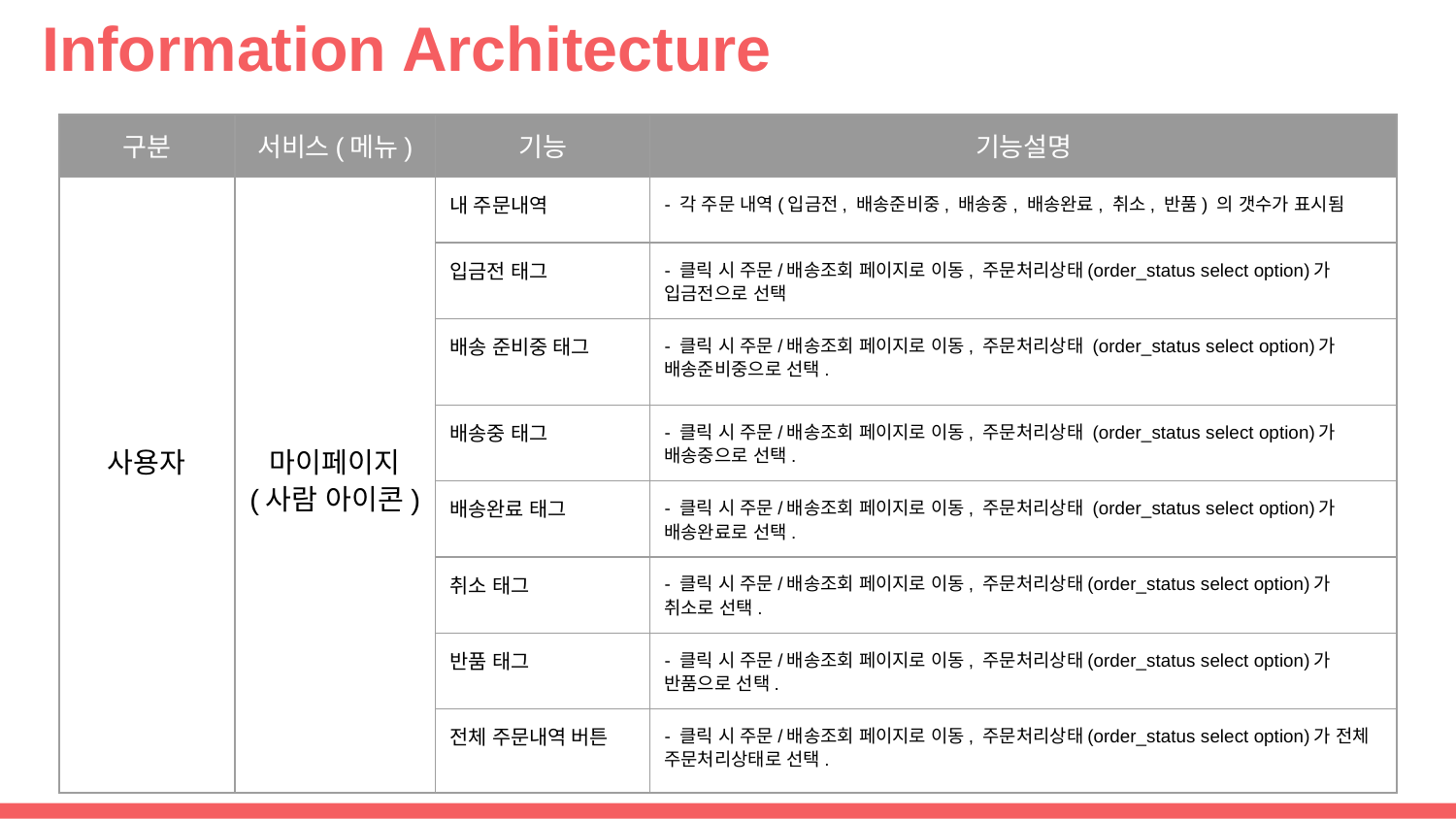

# Information Architecture
| 구분 | 서비스(메뉴) | 기능 | 기능설명 |
| --- | --- | --- | --- |
| 사용자 | 마이페이지 (사람 아이콘) | 내 주문내역 | - 각 주문 내역(입금전, 배송준비중, 배송중, 배송완료, 취소, 반품) 의 갯수가 표시됨 |
|  |  | 입금전 태그 | - 클릭 시 주문/배송조회 페이지로 이동, 주문처리상태(order\_status select option)가 입금전으로 선택 |
|  |  | 배송 준비중 태그 | - 클릭 시 주문/배송조회 페이지로 이동, 주문처리상태 (order\_status select option)가 배송준비중으로 선택. |
|  |  | 배송중 태그 | - 클릭 시 주문/배송조회 페이지로 이동, 주문처리상태 (order\_status select option)가 배송중으로 선택. |
|  |  | 배송완료 태그 | - 클릭 시 주문/배송조회 페이지로 이동, 주문처리상태 (order\_status select option)가 배송완료로 선택. |
|  |  | 취소 태그 | - 클릭 시 주문/배송조회 페이지로 이동, 주문처리상태(order\_status select option)가 취소로 선택. |
|  |  | 반품 태그 | - 클릭 시 주문/배송조회 페이지로 이동, 주문처리상태(order\_status select option)가 반품으로 선택. |
|  |  | 전체 주문내역 버튼 | - 클릭 시 주문/배송조회 페이지로 이동, 주문처리상태(order\_status select option)가 전체 주문처리상태로 선택. |